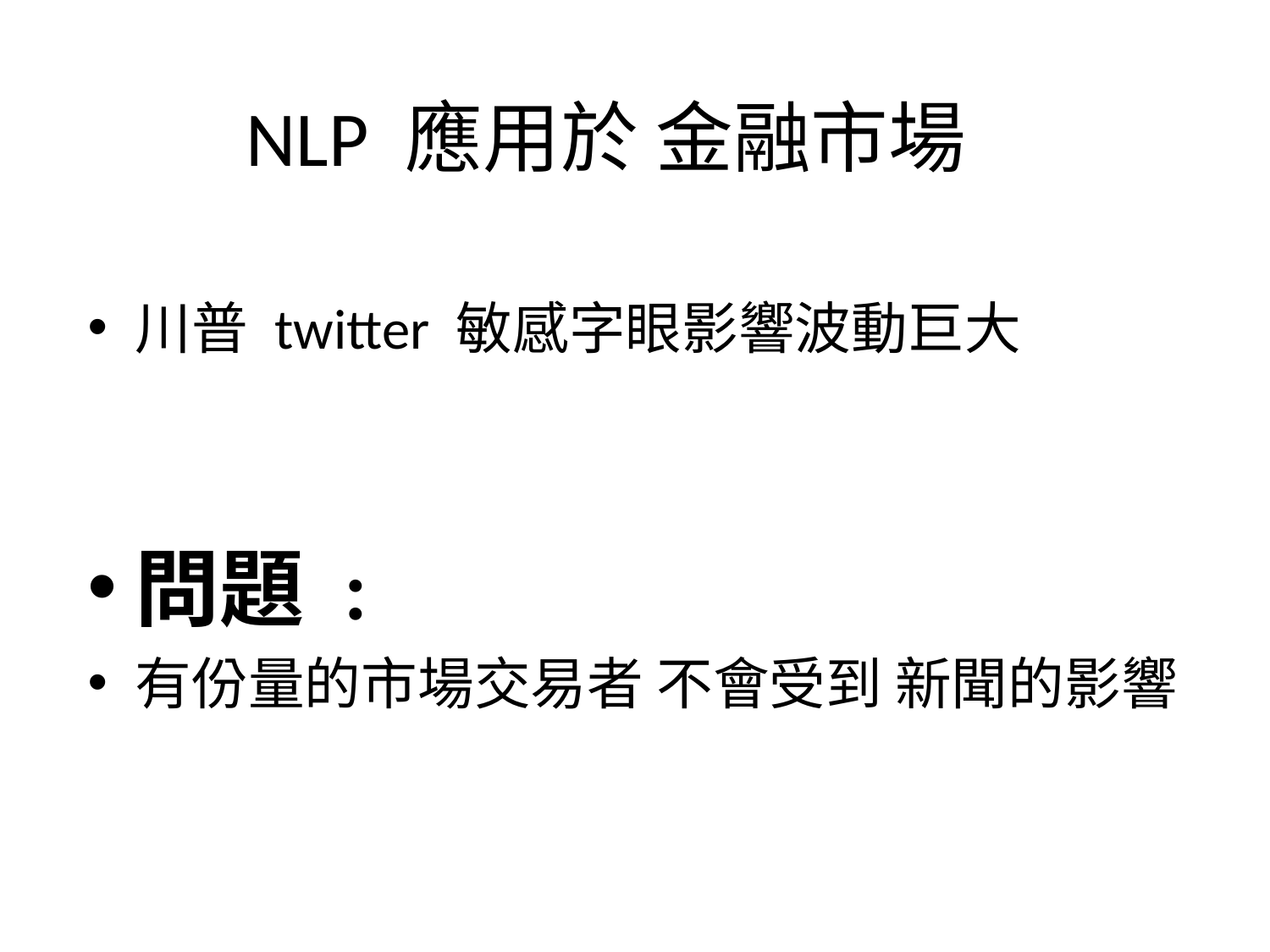

# NLP 應用於 金融市場
川普 twitter 敏感字眼影響波動巨大

問題 :
有份量的市場交易者 不會受到 新聞的影響